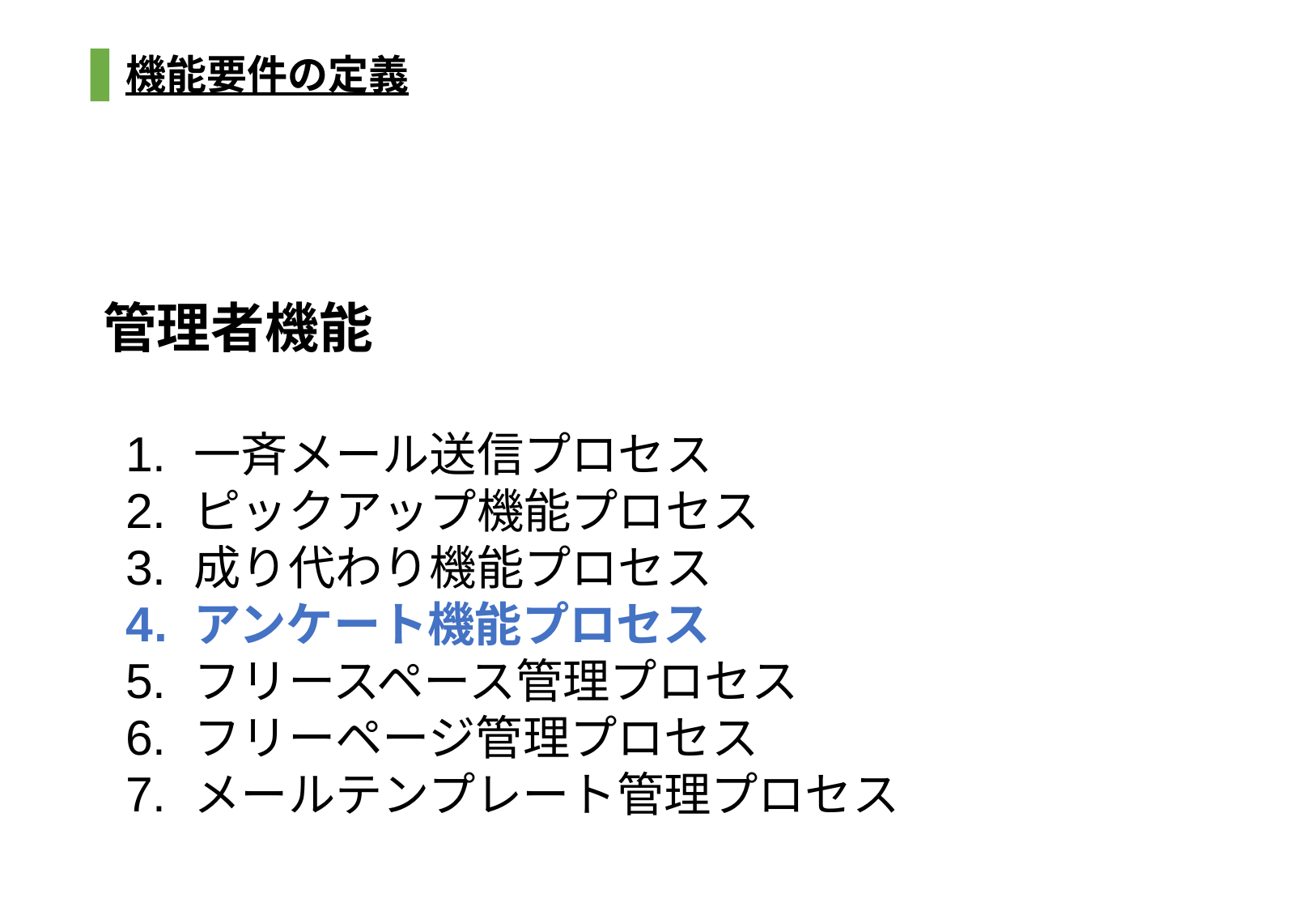

# 機能要件の定義
管理者機能
一斉メール送信プロセス
ピックアップ機能プロセス
成り代わり機能プロセス
アンケート機能プロセス
フリースペース管理プロセス
フリーページ管理プロセス
メールテンプレート管理プロセス